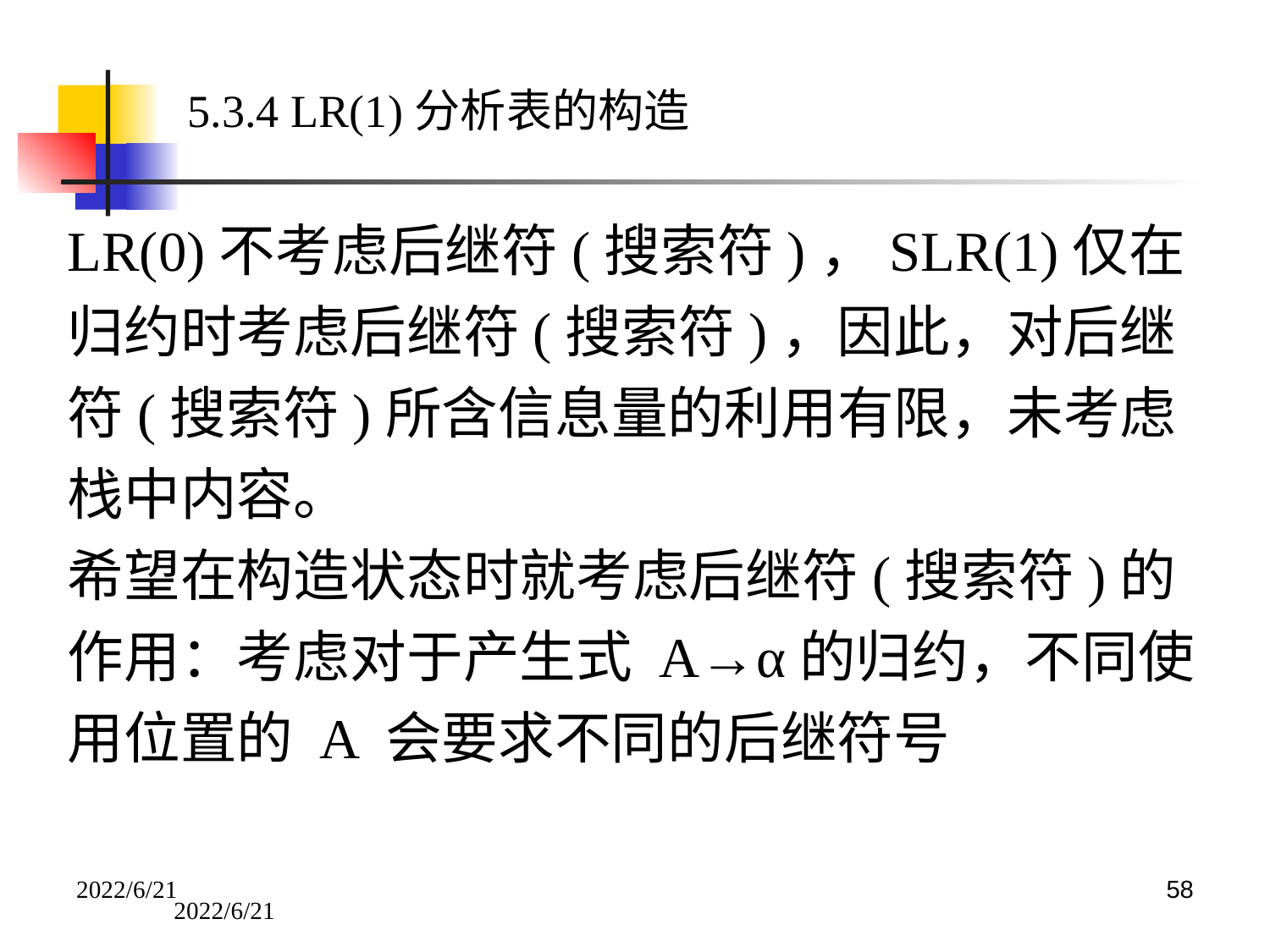

5.3.4 LR(1)分析表的构造
LR(0)不考虑后继符(搜索符)，SLR(1)仅在归约时考虑后继符(搜索符)，因此，对后继符(搜索符)所含信息量的利用有限，未考虑栈中内容。
希望在构造状态时就考虑后继符(搜索符)的作用：考虑对于产生式 A→α的归约，不同使用位置的 A 会要求不同的后继符号
2022/6/21
2022/6/21
58